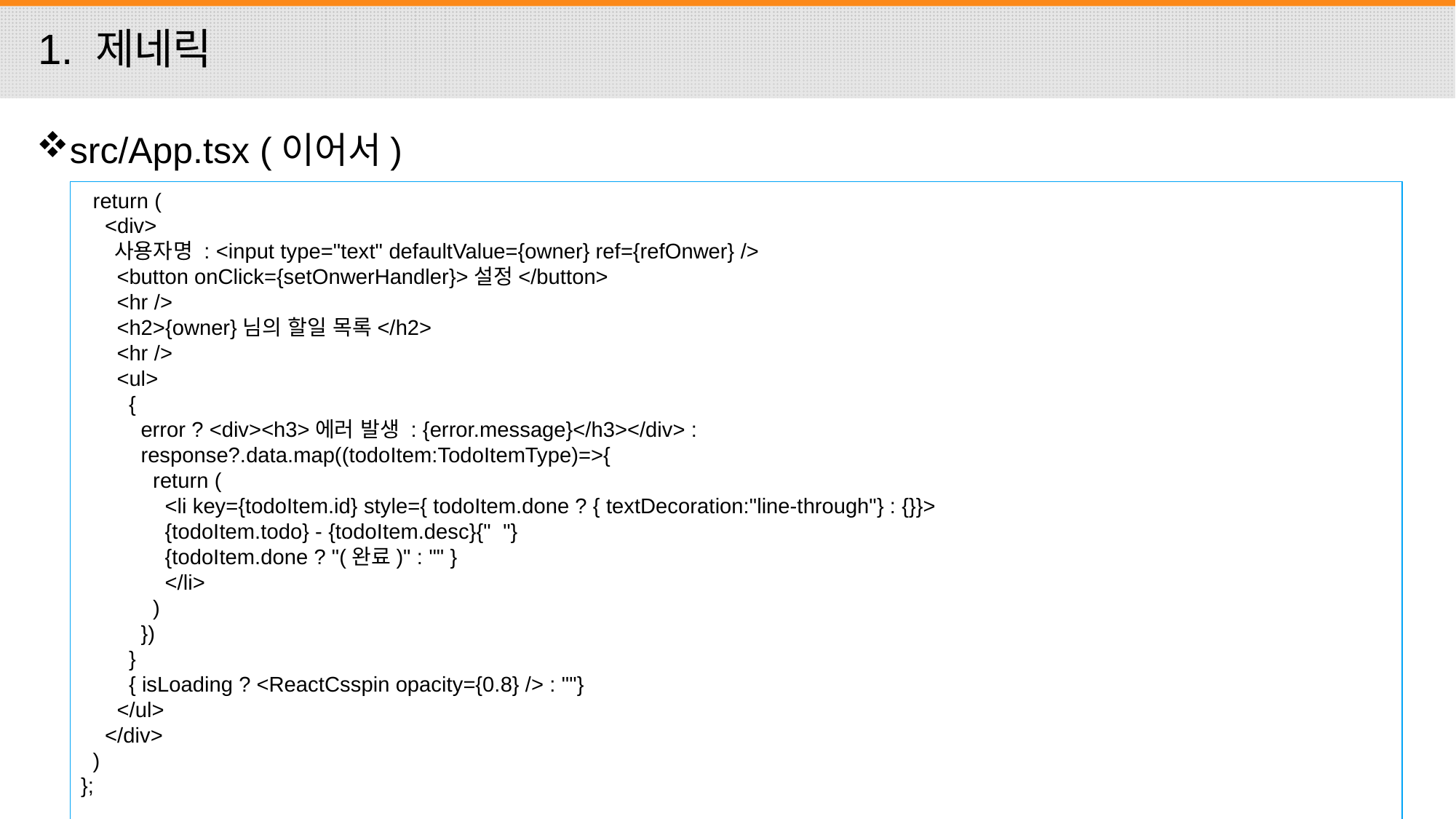

# 1. 제네릭
src/App.tsx (이어서)

  return (
    <div>
      사용자명 : <input type="text" defaultValue={owner} ref={refOnwer} />
      <button onClick={setOnwerHandler}>설정</button>
      <hr />
      <h2>{owner}님의 할일 목록</h2>
      <hr />
      <ul>
        {
          error ? <div><h3>에러 발생 : {error.message}</h3></div> :
          response?.data.map((todoItem:TodoItemType)=>{
            return (
              <li key={todoItem.id} style={ todoItem.done ? { textDecoration:"line-through"} : {}}>
              {todoItem.todo} - {todoItem.desc}{"  "}
              {todoItem.done ? "(완료)" : "" }
              </li>
            )
          })
        }
        { isLoading ? <ReactCsspin opacity={0.8} /> : ""}
      </ul>
    </div>
  )
};

export default App;